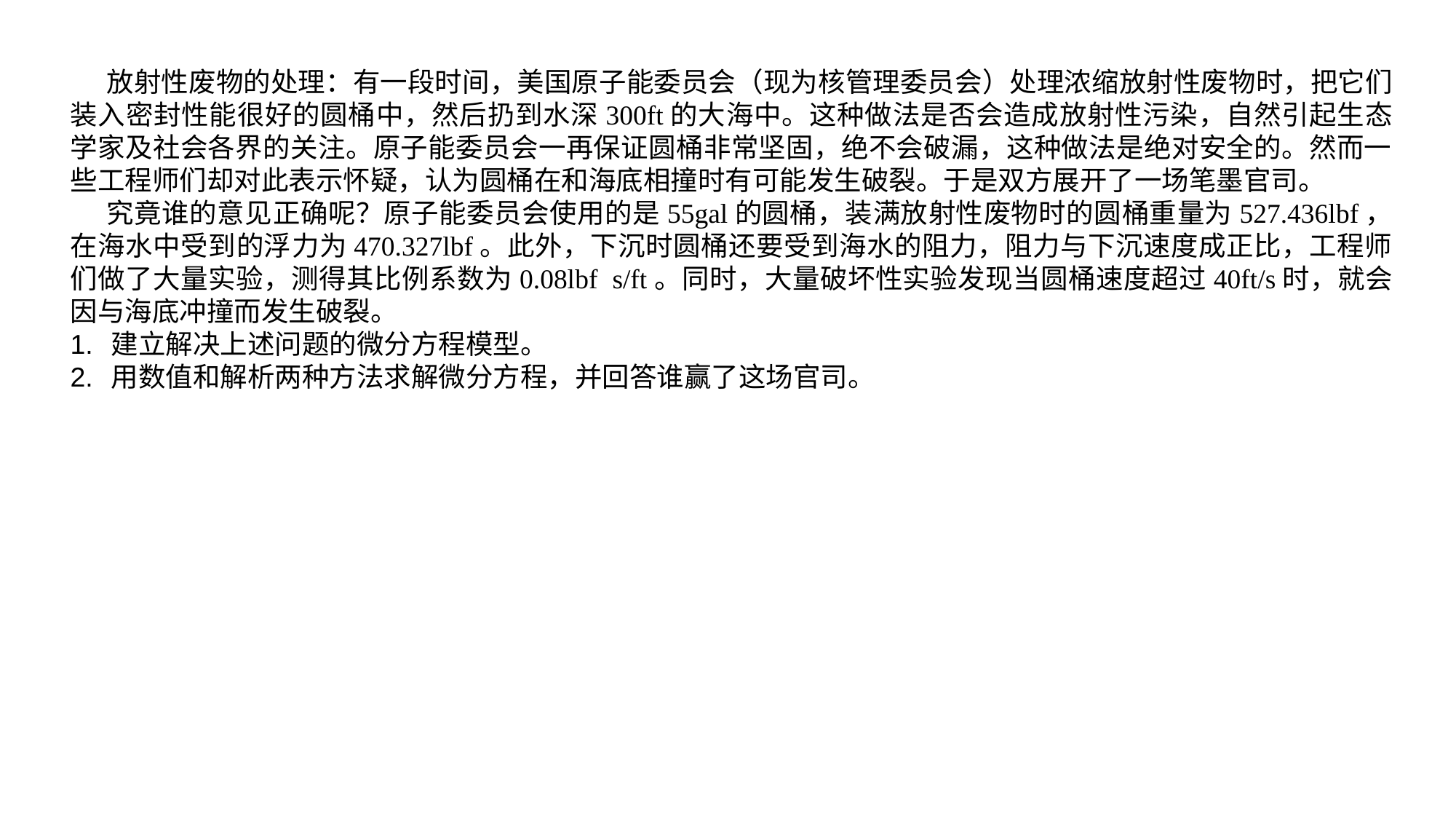

放射性废物的处理：有一段时间，美国原子能委员会（现为核管理委员会）处理浓缩放射性废物时，把它们装入密封性能很好的圆桶中，然后扔到水深300ft的大海中。这种做法是否会造成放射性污染，自然引起生态学家及社会各界的关注。原子能委员会一再保证圆桶非常坚固，绝不会破漏，这种做法是绝对安全的。然而一些工程师们却对此表示怀疑，认为圆桶在和海底相撞时有可能发生破裂。于是双方展开了一场笔墨官司。
究竟谁的意见正确呢？原子能委员会使用的是55gal的圆桶，装满放射性废物时的圆桶重量为527.436lbf，在海水中受到的浮力为470.327lbf。此外，下沉时圆桶还要受到海水的阻力，阻力与下沉速度成正比，工程师们做了大量实验，测得其比例系数为0.08lbf  s/ft。同时，大量破坏性实验发现当圆桶速度超过40ft/s时，就会因与海底冲撞而发生破裂。
建立解决上述问题的微分方程模型。
用数值和解析两种方法求解微分方程，并回答谁赢了这场官司。